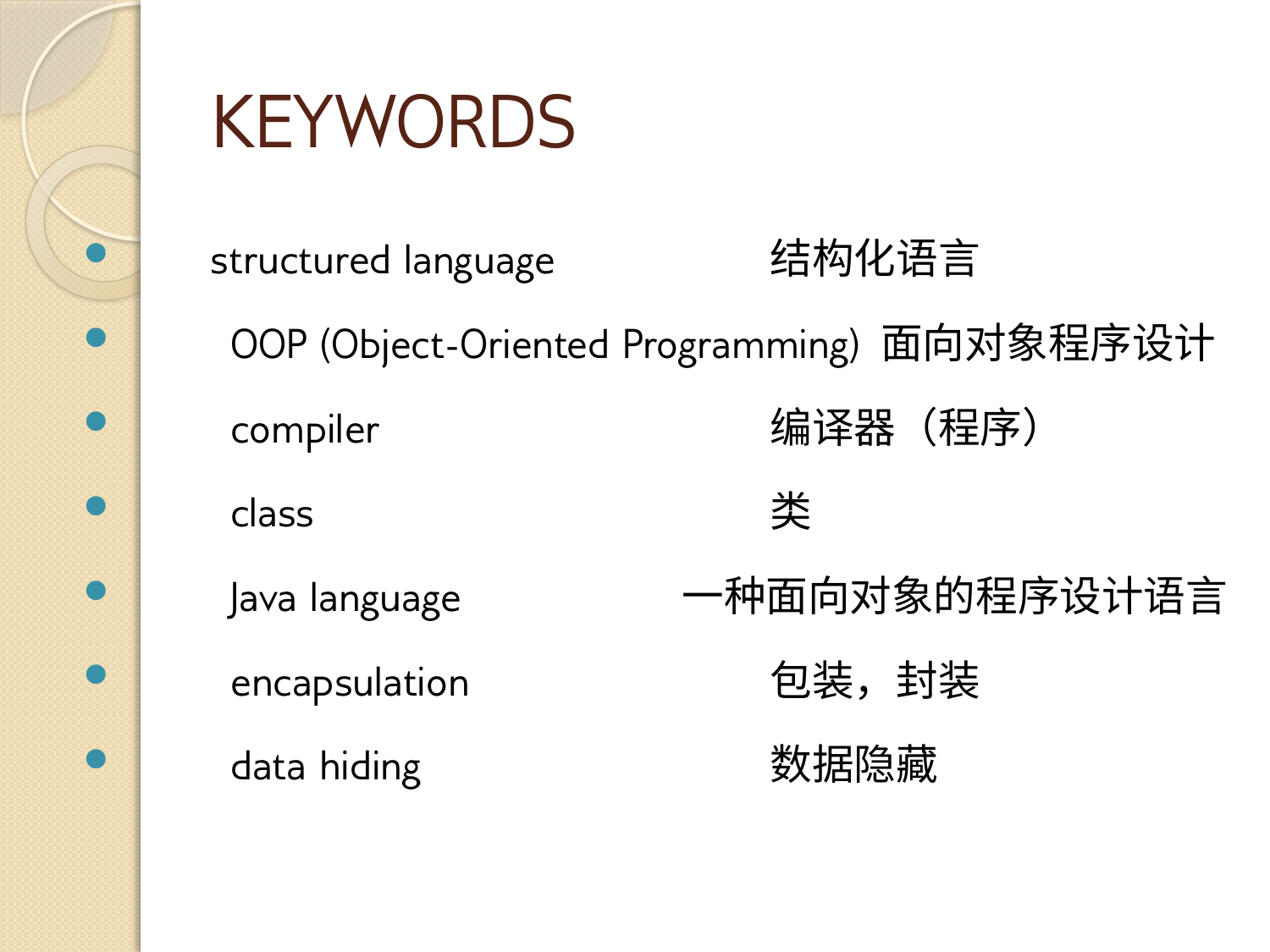

# KEYWORDS
       structured language                 	结构化语言
	OOP (Object-Oriented Programming) 面向对象程序设计
	compiler                         	编译器（程序）
	class                             	类
	Java language                 一种面向对象的程序设计语言
	encapsulation                      	包装，封装
	data hiding                        	数据隐藏